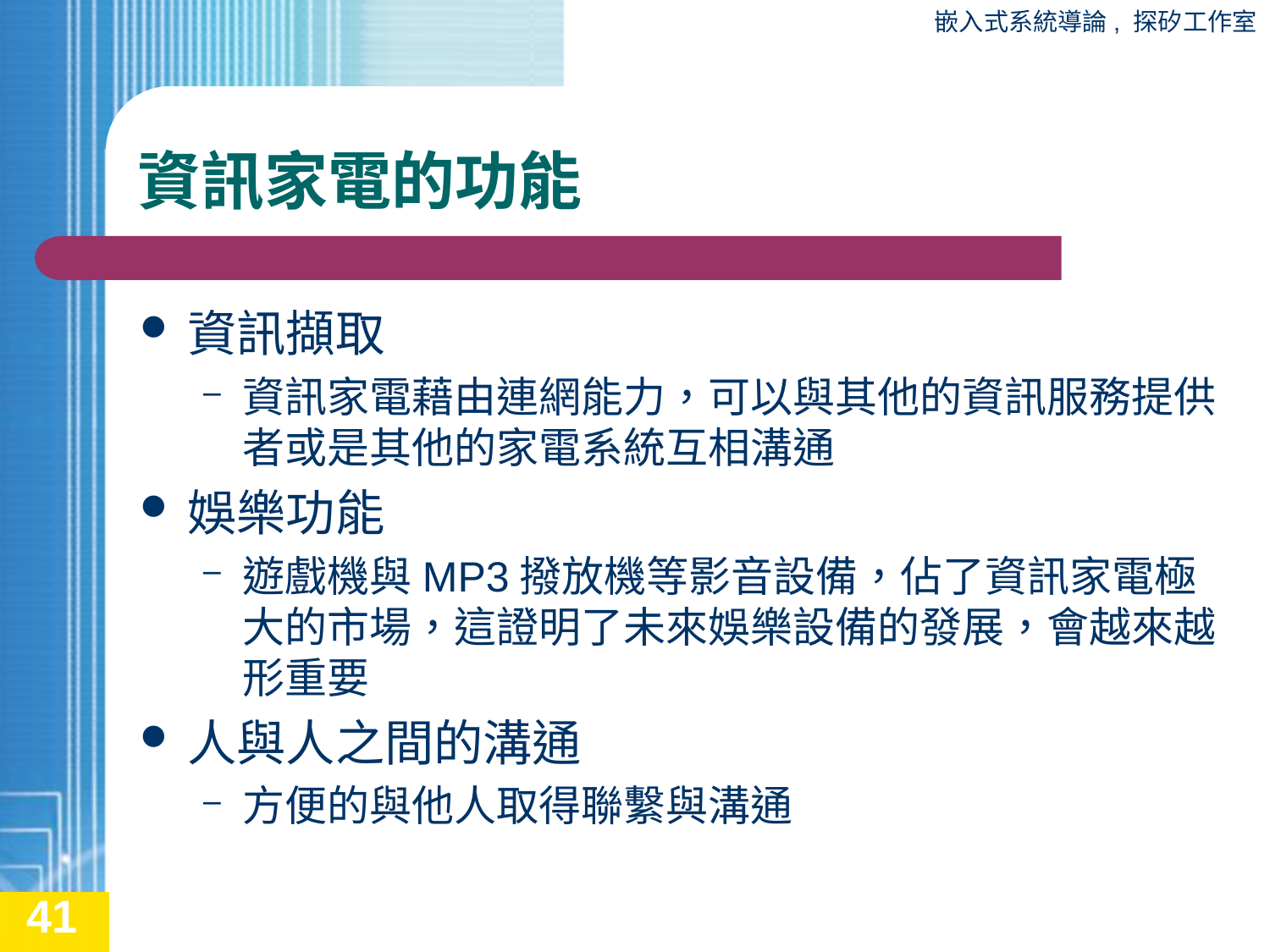

嵌入式系統導論, 探矽工作室
# 資訊家電的功能
資訊擷取
資訊家電藉由連網能力，可以與其他的資訊服務提供者或是其他的家電系統互相溝通
娛樂功能
遊戲機與MP3撥放機等影音設備，佔了資訊家電極大的市場，這證明了未來娛樂設備的發展，會越來越形重要
人與人之間的溝通
方便的與他人取得聯繫與溝通
41